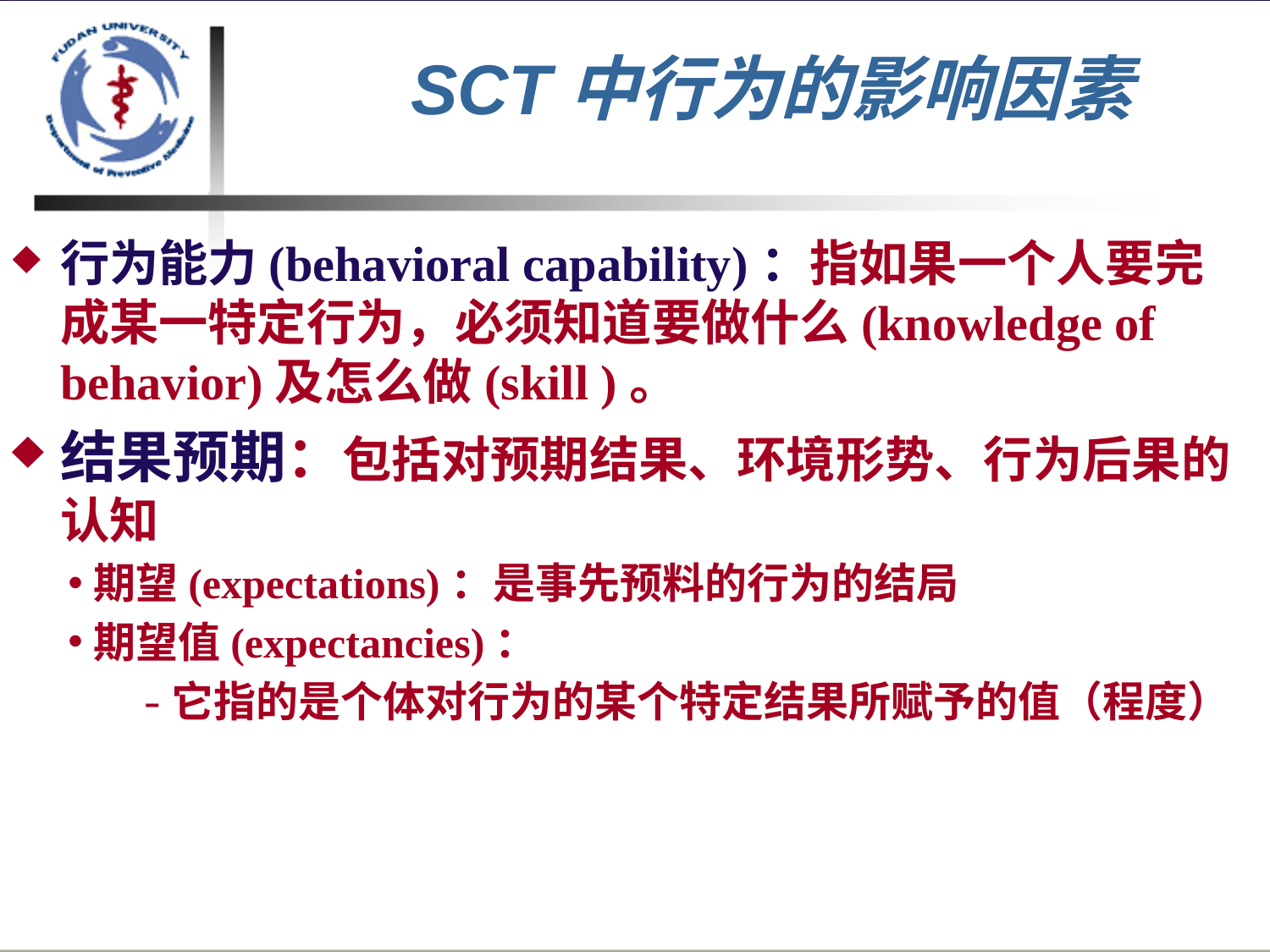

# SCT中行为的影响因素
行为能力(behavioral capability)：指如果一个人要完成某一特定行为，必须知道要做什么(knowledge of behavior)及怎么做(skill )。
结果预期：包括对预期结果、环境形势、行为后果的认知
期望(expectations)：是事先预料的行为的结局
期望值(expectancies)：
它指的是个体对行为的某个特定结果所赋予的值（程度）